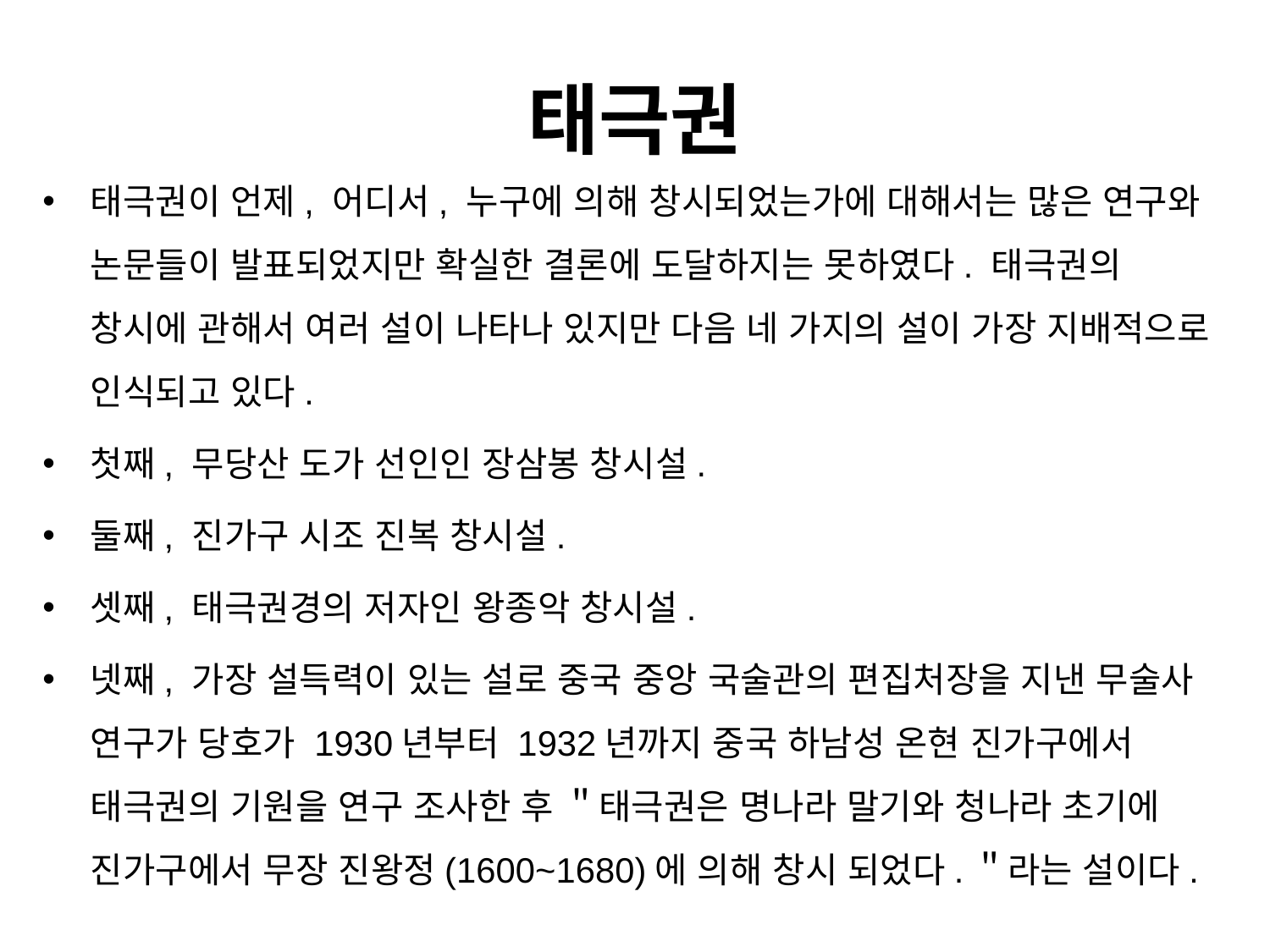

# 태극권
태극권이 언제, 어디서, 누구에 의해 창시되었는가에 대해서는 많은 연구와 논문들이 발표되었지만 확실한 결론에 도달하지는 못하였다. 태극권의 창시에 관해서 여러 설이 나타나 있지만 다음 네 가지의 설이 가장 지배적으로 인식되고 있다.
첫째, 무당산 도가 선인인 장삼봉 창시설.
둘째, 진가구 시조 진복 창시설.
셋째, 태극권경의 저자인 왕종악 창시설.
넷째, 가장 설득력이 있는 설로 중국 중앙 국술관의 편집처장을 지낸 무술사 연구가 당호가 1930년부터 1932년까지 중국 하남성 온현 진가구에서 태극권의 기원을 연구 조사한 후 ＂태극권은 명나라 말기와 청나라 초기에 진가구에서 무장 진왕정(1600~1680)에 의해 창시 되었다.＂라는 설이다.